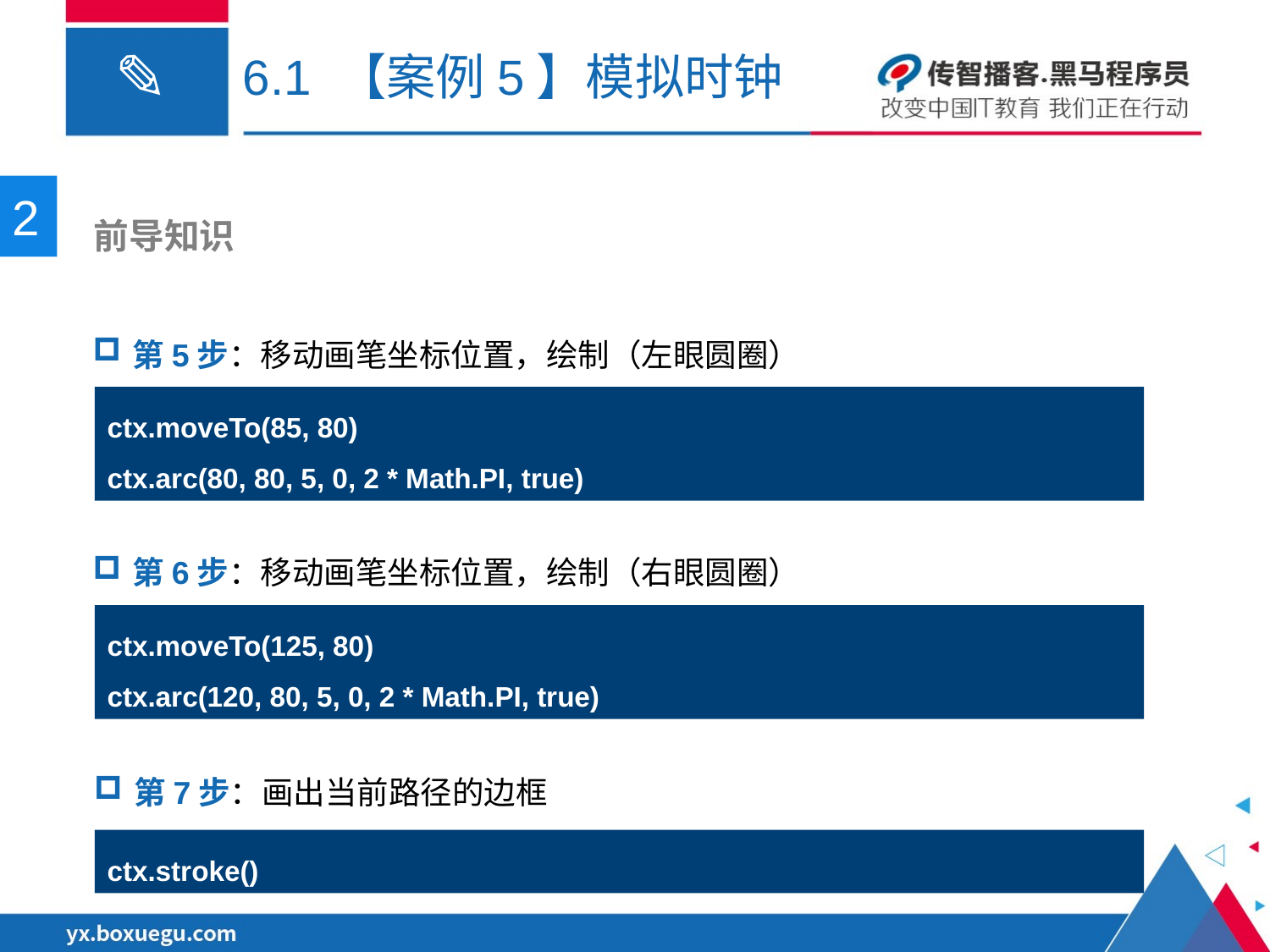

# 6.1 【案例5】模拟时钟

2
  前导知识
第5步：移动画笔坐标位置，绘制（左眼圆圈）
ctx.moveTo(85, 80)
ctx.arc(80, 80, 5, 0, 2 * Math.PI, true)
第6步：移动画笔坐标位置，绘制（右眼圆圈）
ctx.moveTo(125, 80)
ctx.arc(120, 80, 5, 0, 2 * Math.PI, true)
第7步：画出当前路径的边框
ctx.stroke()